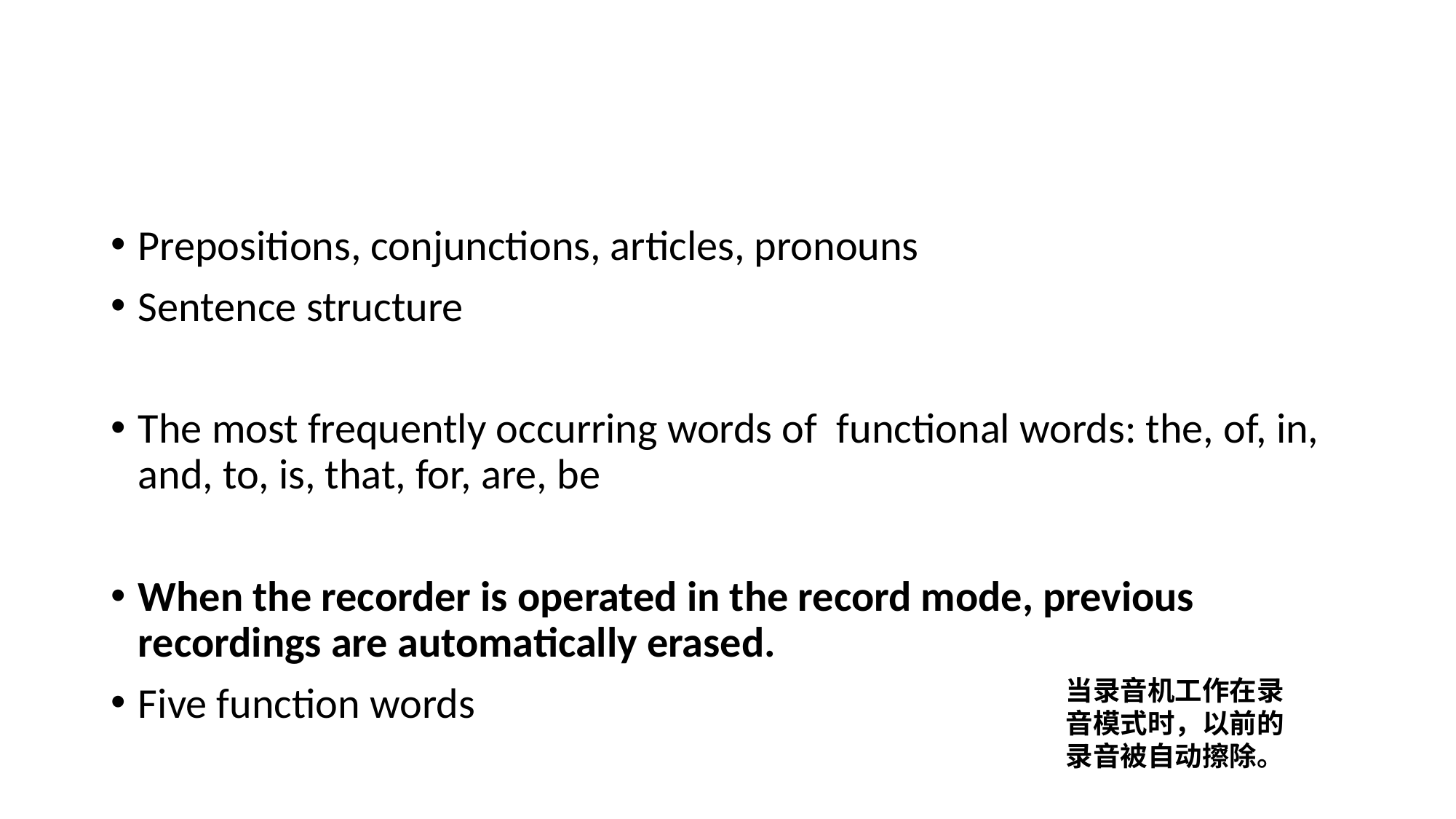

#
Prepositions, conjunctions, articles, pronouns
Sentence structure

The most frequently occurring words of  functional words: the, of, in, and, to, is, that, for, are, be

When the recorder is operated in the record mode, previous recordings are automatically erased.
Five function words

当录音机工作在录音模式时，以前的录音被自动擦除。